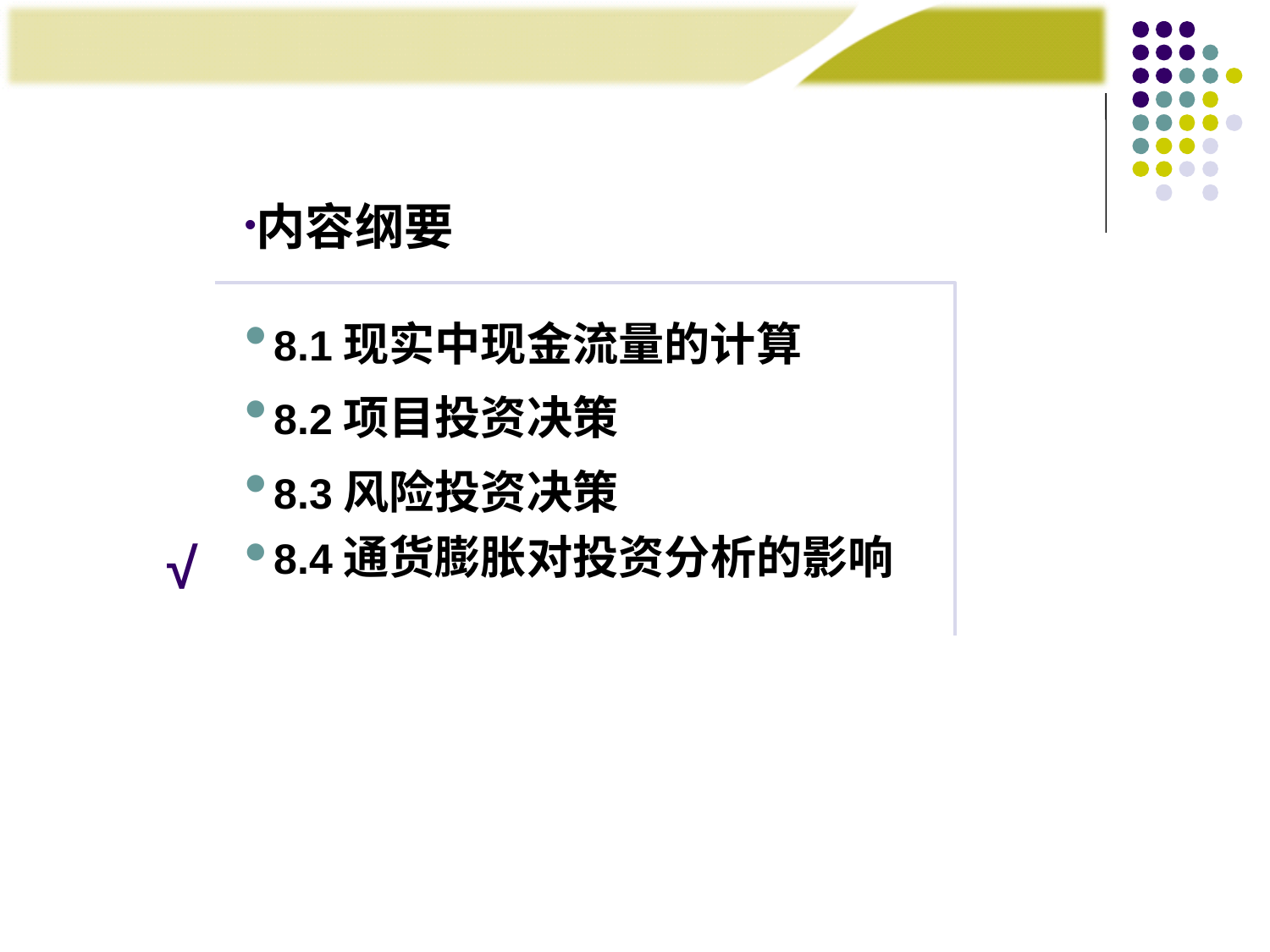

内容纲要

8.1现实中现金流量的计算
8.2项目投资决策
8.3风险投资决策
8.4通货膨胀对投资分析的影响
√